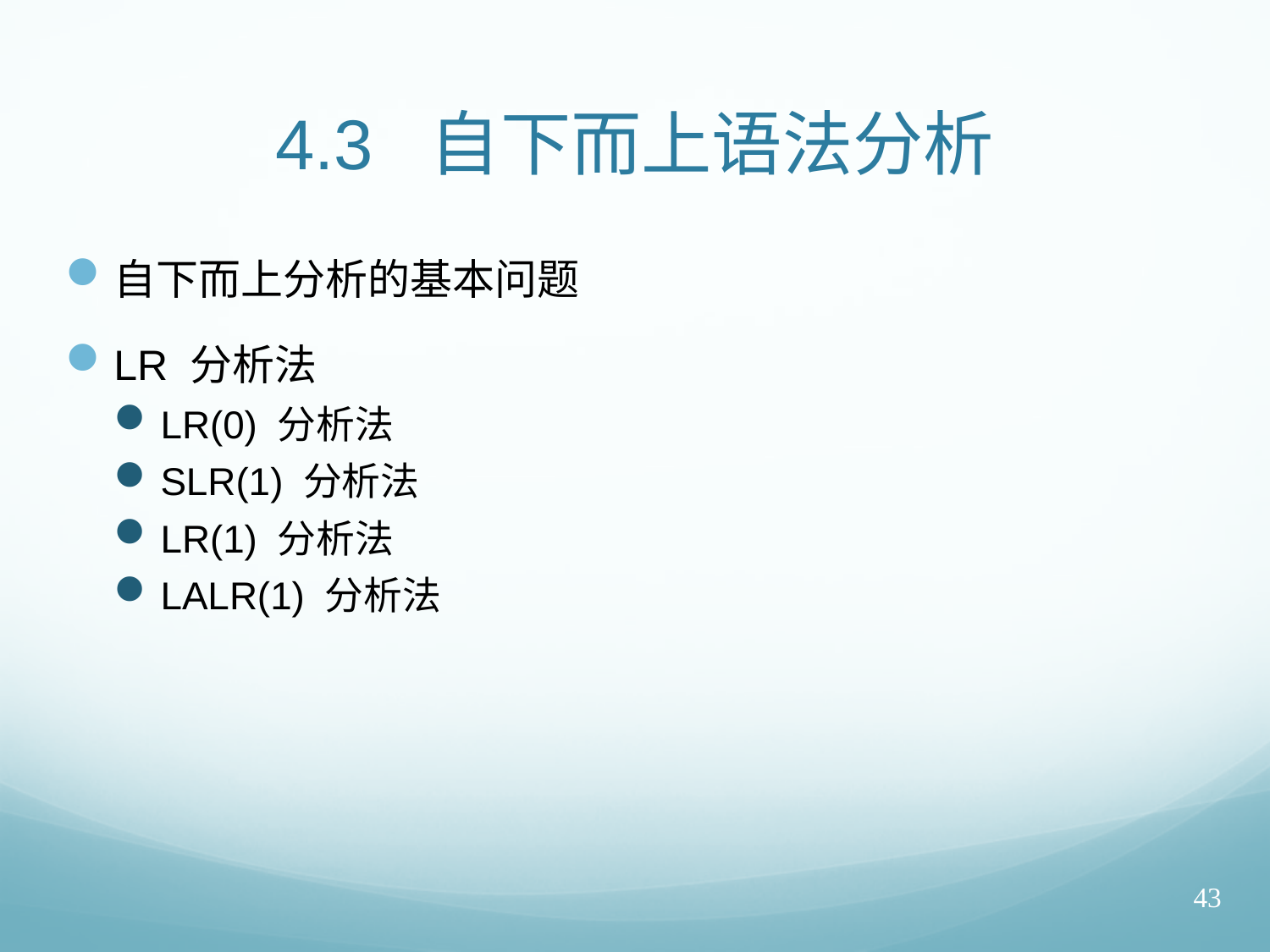

# 4.3  自下而上语法分析
自下而上分析的基本问题
LR 分析法
LR(0) 分析法
SLR(1) 分析法
LR(1) 分析法
LALR(1) 分析法
43